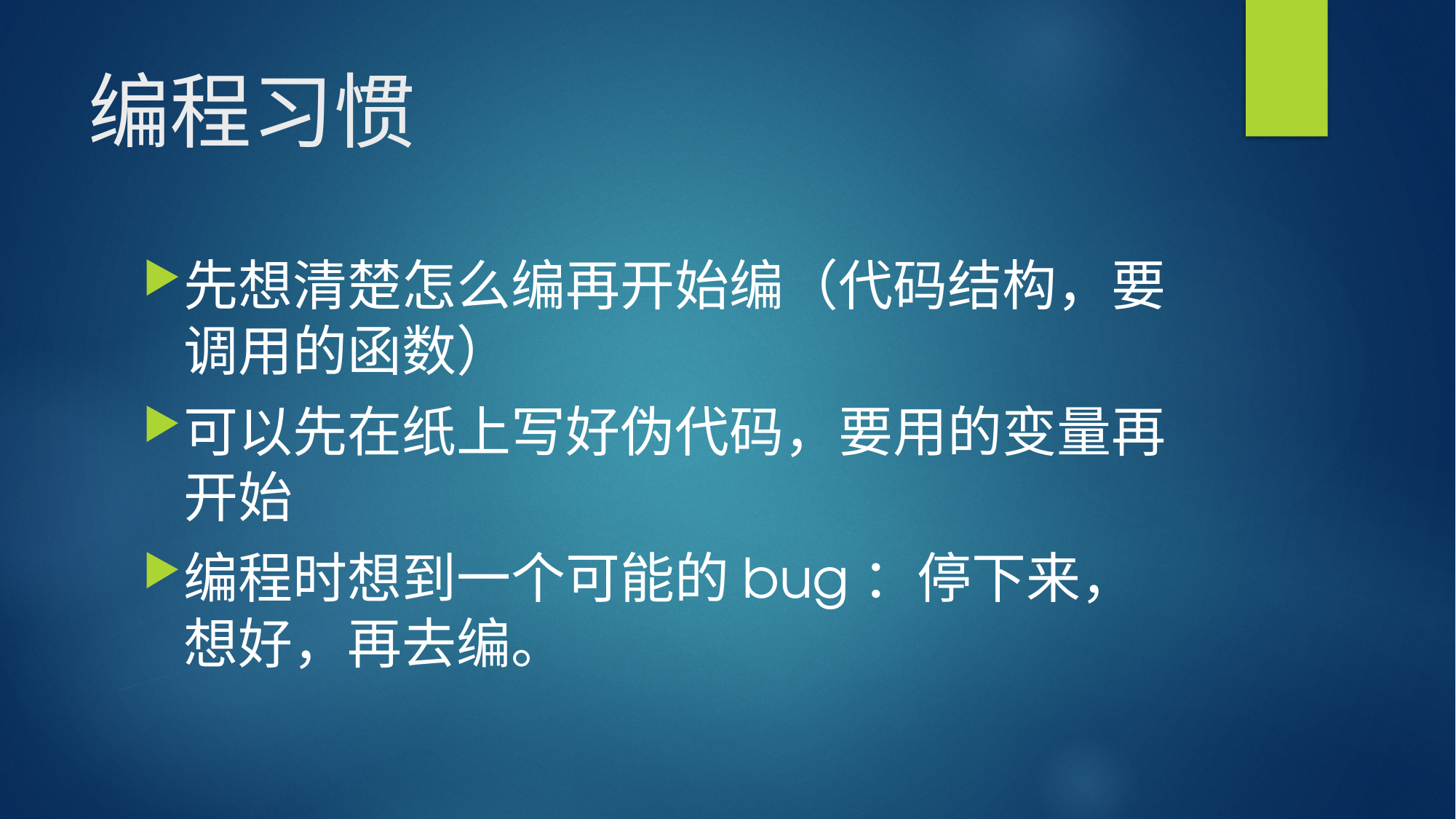

# 编程习惯
先想清楚怎么编再开始编（代码结构，要调用的函数）
可以先在纸上写好伪代码，要用的变量再开始
编程时想到一个可能的bug：停下来，想好，再去编。